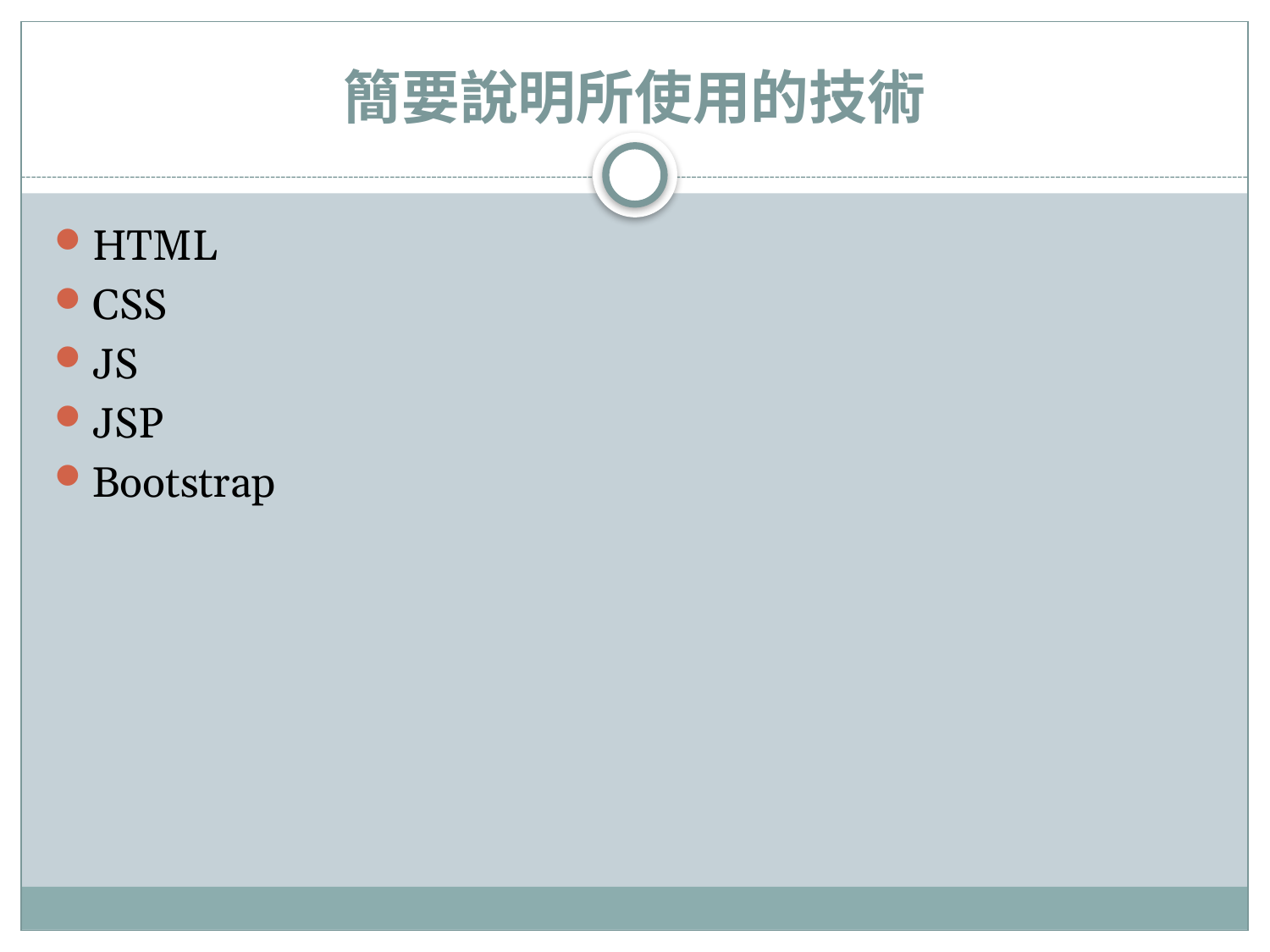

# 簡要說明所使用的技術
HTML
CSS
JS
JSP
Bootstrap